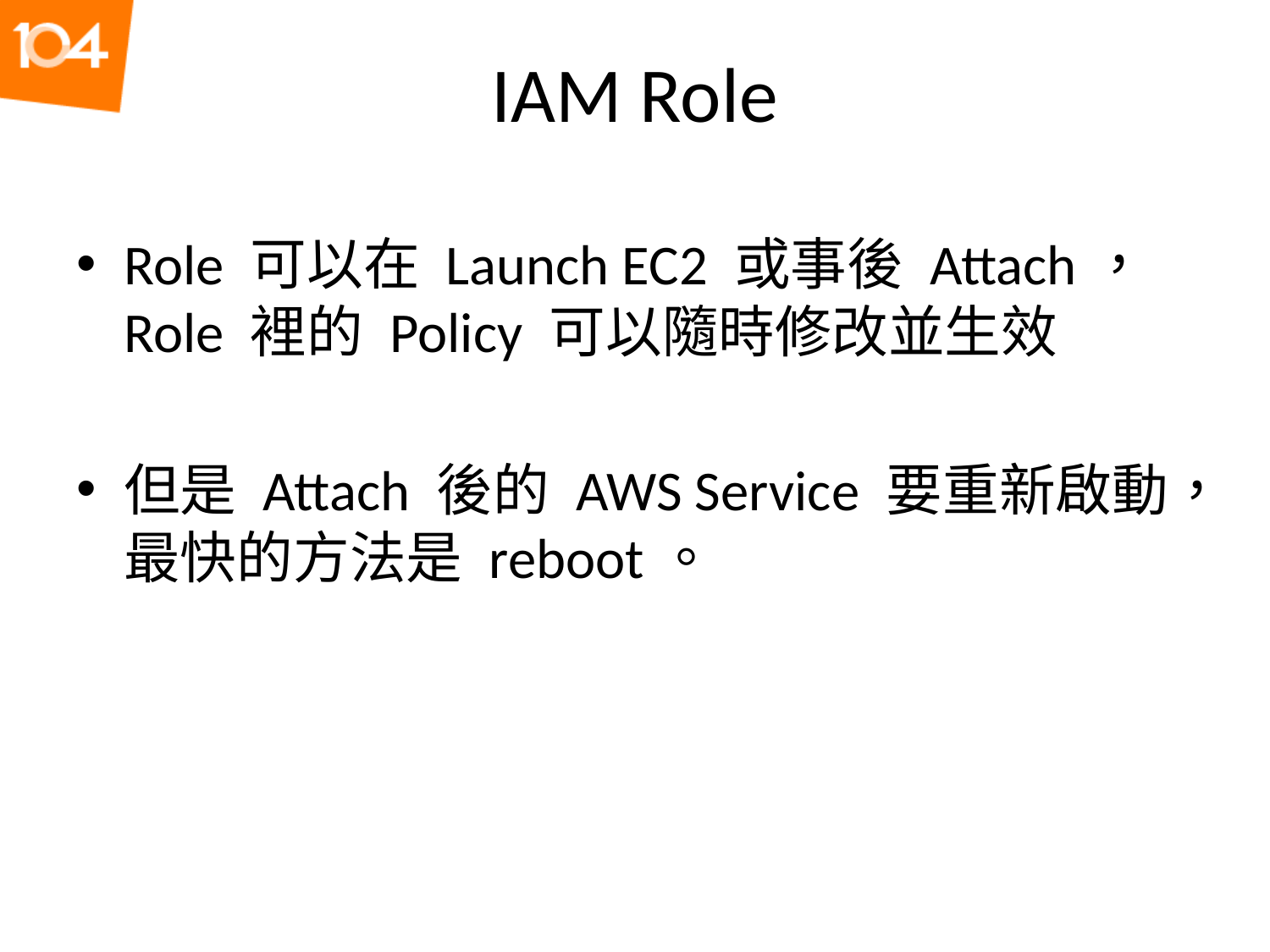

# IAM Role
Role 可以在 Launch EC2 或事後 Attach， Role 裡的 Policy 可以隨時修改並生效

但是 Attach 後的 AWS Service 要重新啟動，最快的方法是 reboot。